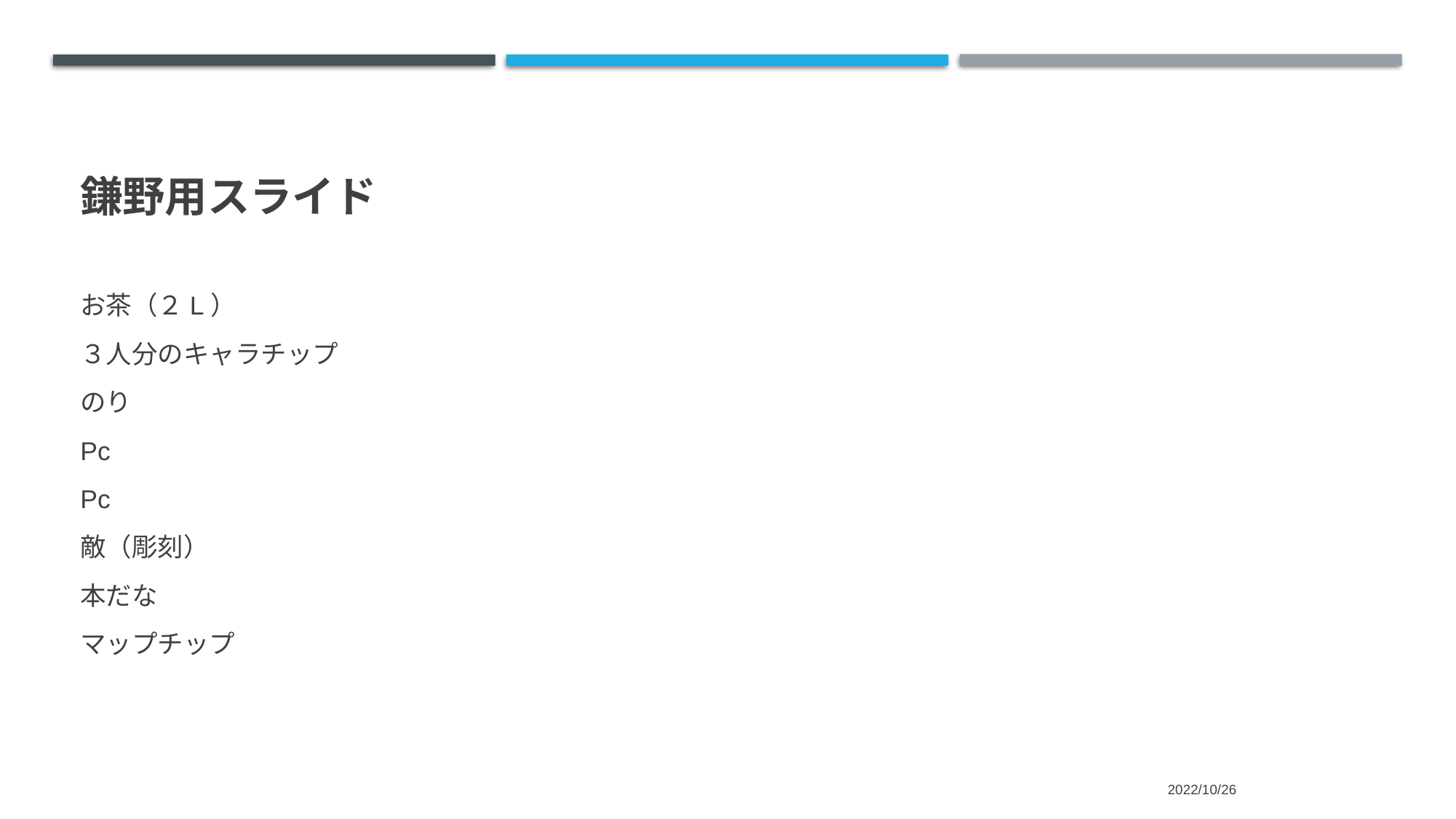

# 鎌野用スライド
お茶（２L）
３人分のキャラチップ
のり
Pc
Pc
敵（彫刻）
本だな
マップチップ

2022/10/26